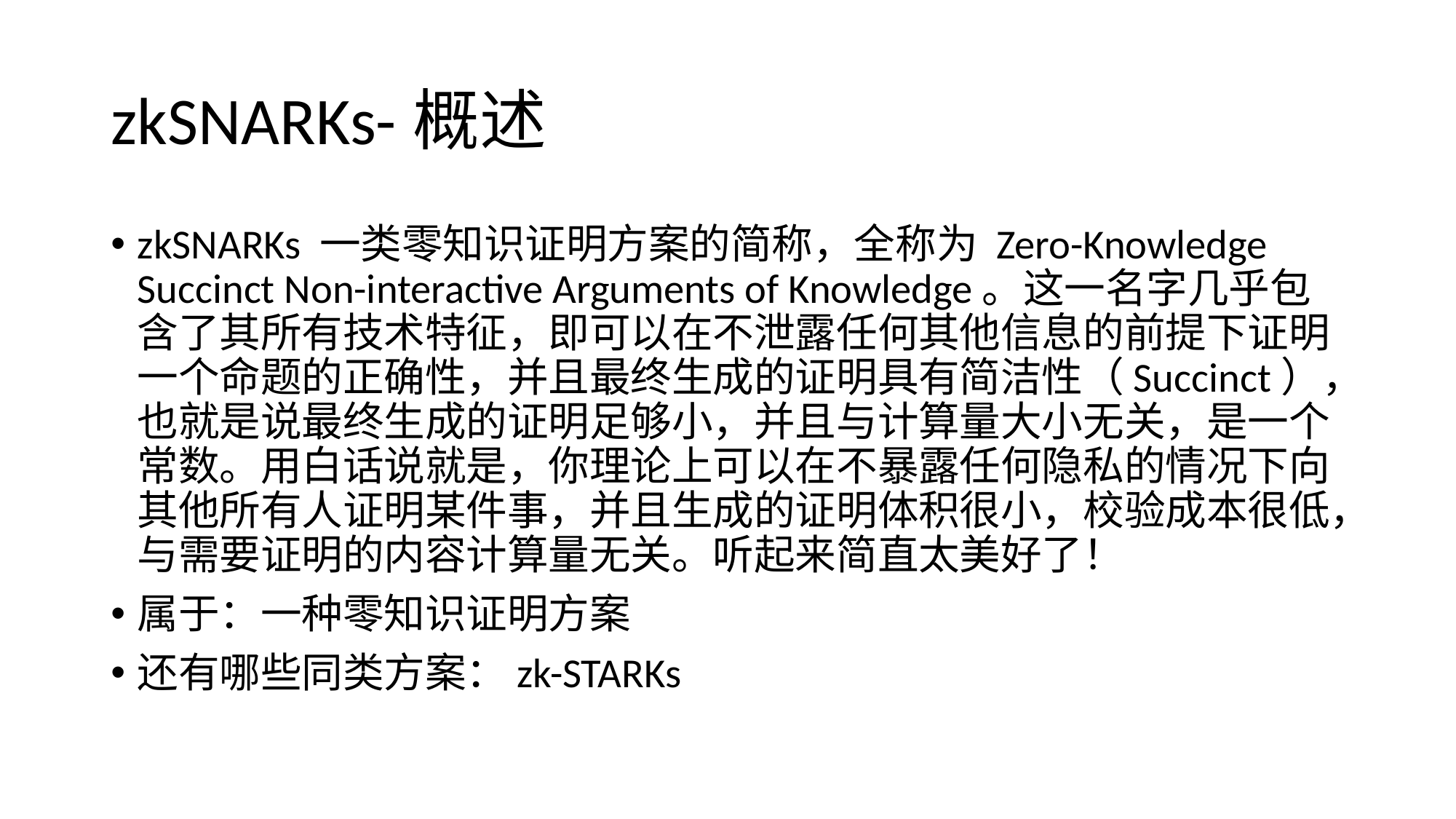

# zkSNARKs-概述
zkSNARKs 一类零知识证明方案的简称，全称为 Zero-Knowledge Succinct Non-interactive Arguments of Knowledge。这一名字几乎包含了其所有技术特征，即可以在不泄露任何其他信息的前提下证明一个命题的正确性，并且最终生成的证明具有简洁性（Succinct），也就是说最终生成的证明足够小，并且与计算量大小无关，是一个常数。用白话说就是，你理论上可以在不暴露任何隐私的情况下向其他所有人证明某件事，并且生成的证明体积很小，校验成本很低，与需要证明的内容计算量无关。听起来简直太美好了！
属于：一种零知识证明方案
还有哪些同类方案：zk-STARKs